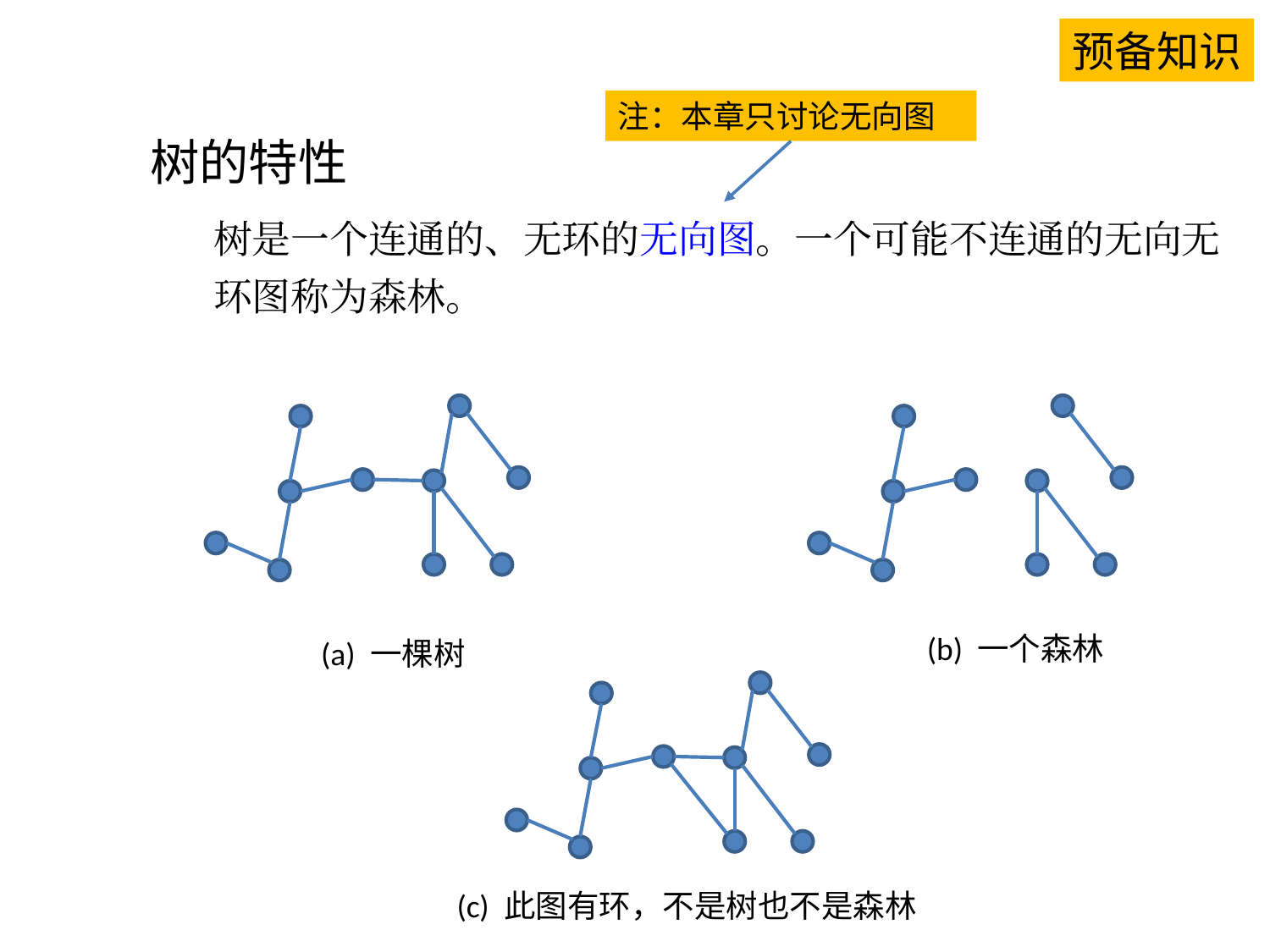

预备知识
注：本章只讨论无向图
树的特性
	树是一个连通的、无环的无向图。一个可能不连通的无向无环图称为森林。

(b) 一个森林
(a) 一棵树

(c) 此图有环，不是树也不是森林